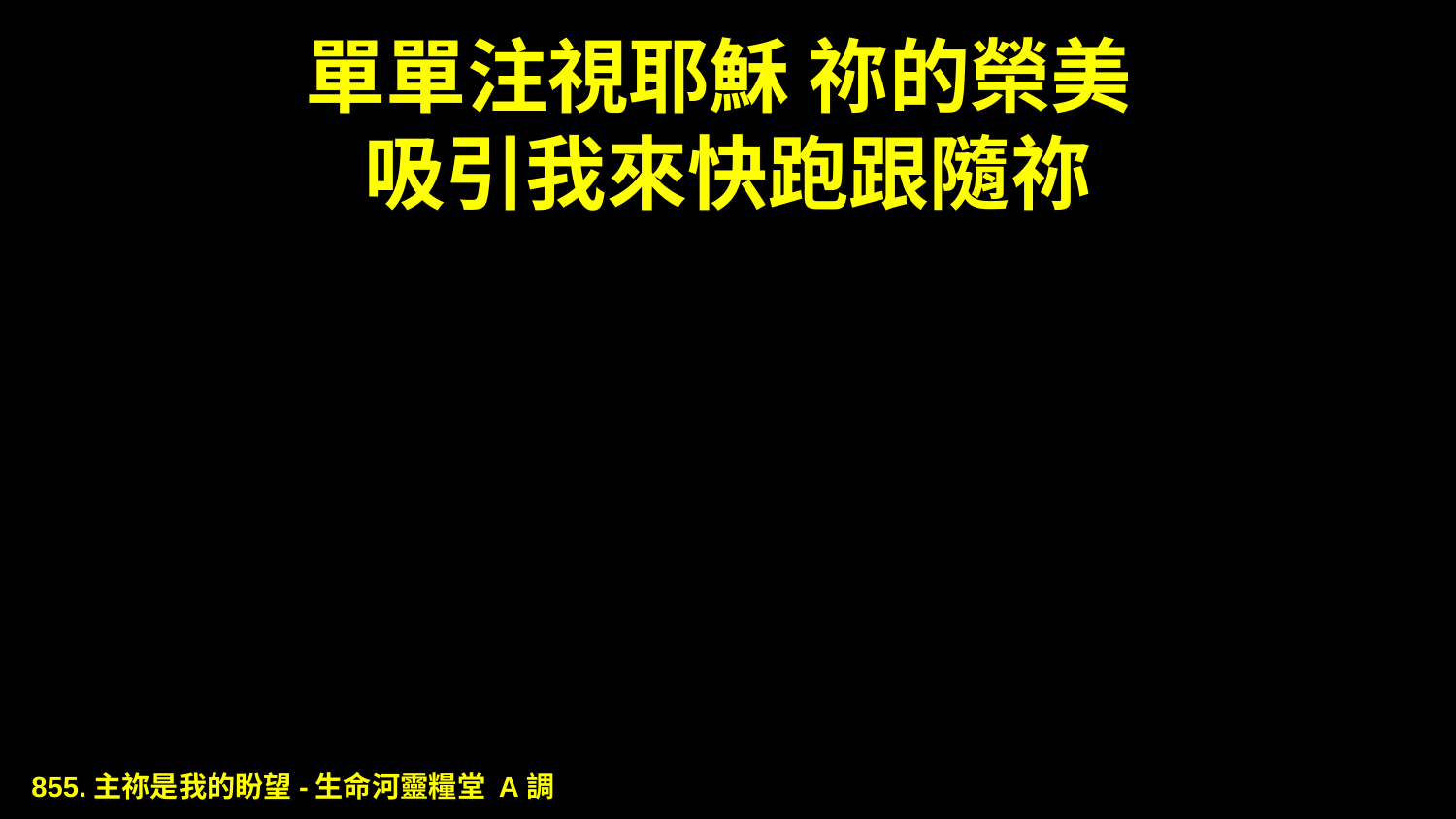

# 單單注視耶穌 祢的榮美 吸引我來快跑跟隨祢
855.主祢是我的盼望-生命河靈糧堂 A調